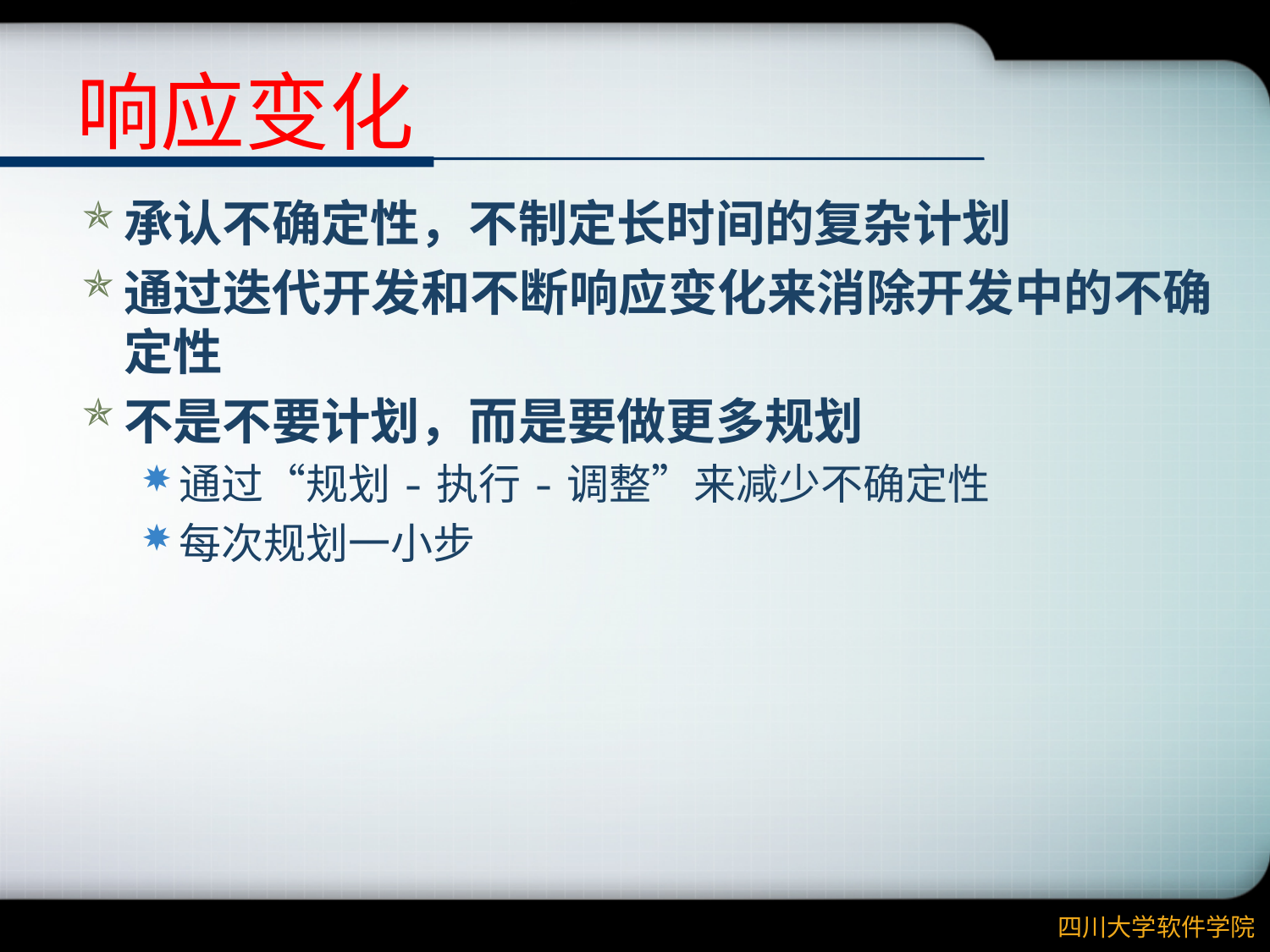

# 响应变化
承认不确定性，不制定长时间的复杂计划
通过迭代开发和不断响应变化来消除开发中的不确定性
不是不要计划，而是要做更多规划
通过“规划-执行-调整”来减少不确定性
每次规划一小步